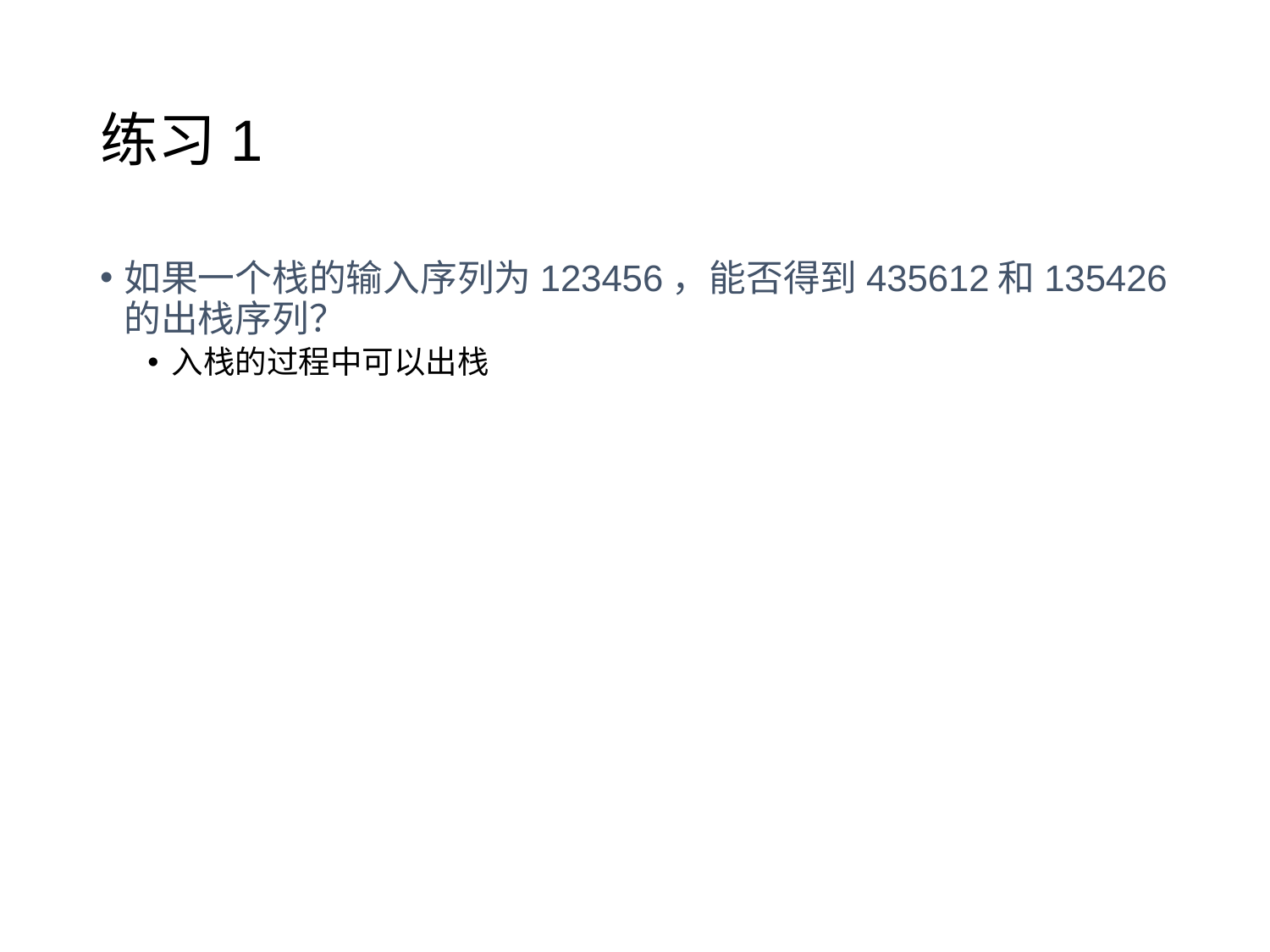

# 练习1
如果一个栈的输入序列为123456，能否得到435612和135426的出栈序列？
入栈的过程中可以出栈